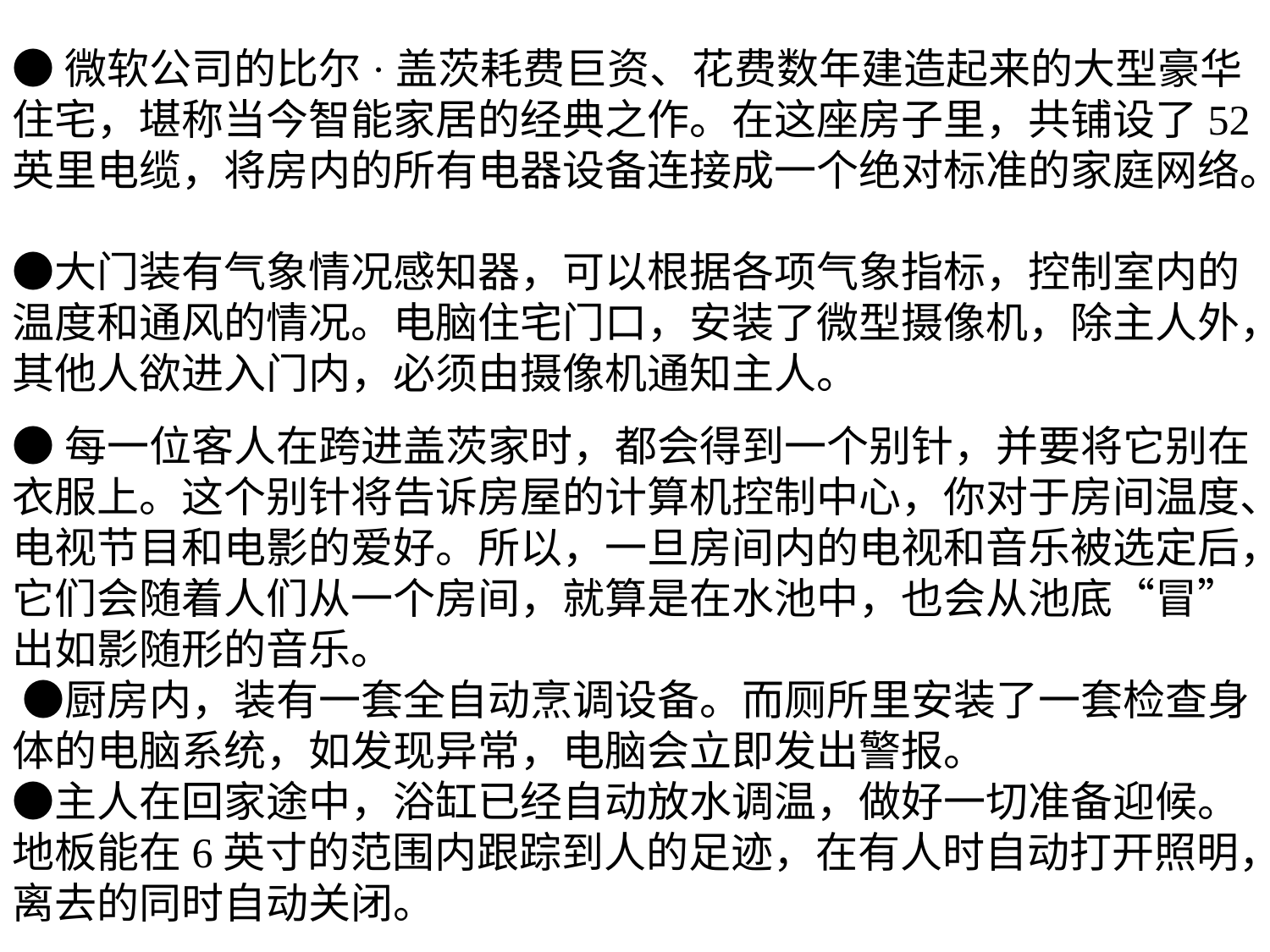

●微软公司的比尔·盖茨耗费巨资、花费数年建造起来的大型豪华住宅，堪称当今智能家居的经典之作。在这座房子里，共铺设了52英里电缆，将房内的所有电器设备连接成一个绝对标准的家庭网络。
●大门装有气象情况感知器，可以根据各项气象指标，控制室内的温度和通风的情况。电脑住宅门口，安装了微型摄像机，除主人外，其他人欲进入门内，必须由摄像机通知主人。
●每一位客人在跨进盖茨家时，都会得到一个别针，并要将它别在衣服上。这个别针将告诉房屋的计算机控制中心，你对于房间温度、电视节目和电影的爱好。所以，一旦房间内的电视和音乐被选定后，它们会随着人们从一个房间，就算是在水池中，也会从池底“冒”出如影随形的音乐。
 ●厨房内，装有一套全自动烹调设备。而厕所里安装了一套检查身体的电脑系统，如发现异常，电脑会立即发出警报。
●主人在回家途中，浴缸已经自动放水调温，做好一切准备迎候。地板能在6英寸的范围内跟踪到人的足迹，在有人时自动打开照明，离去的同时自动关闭。